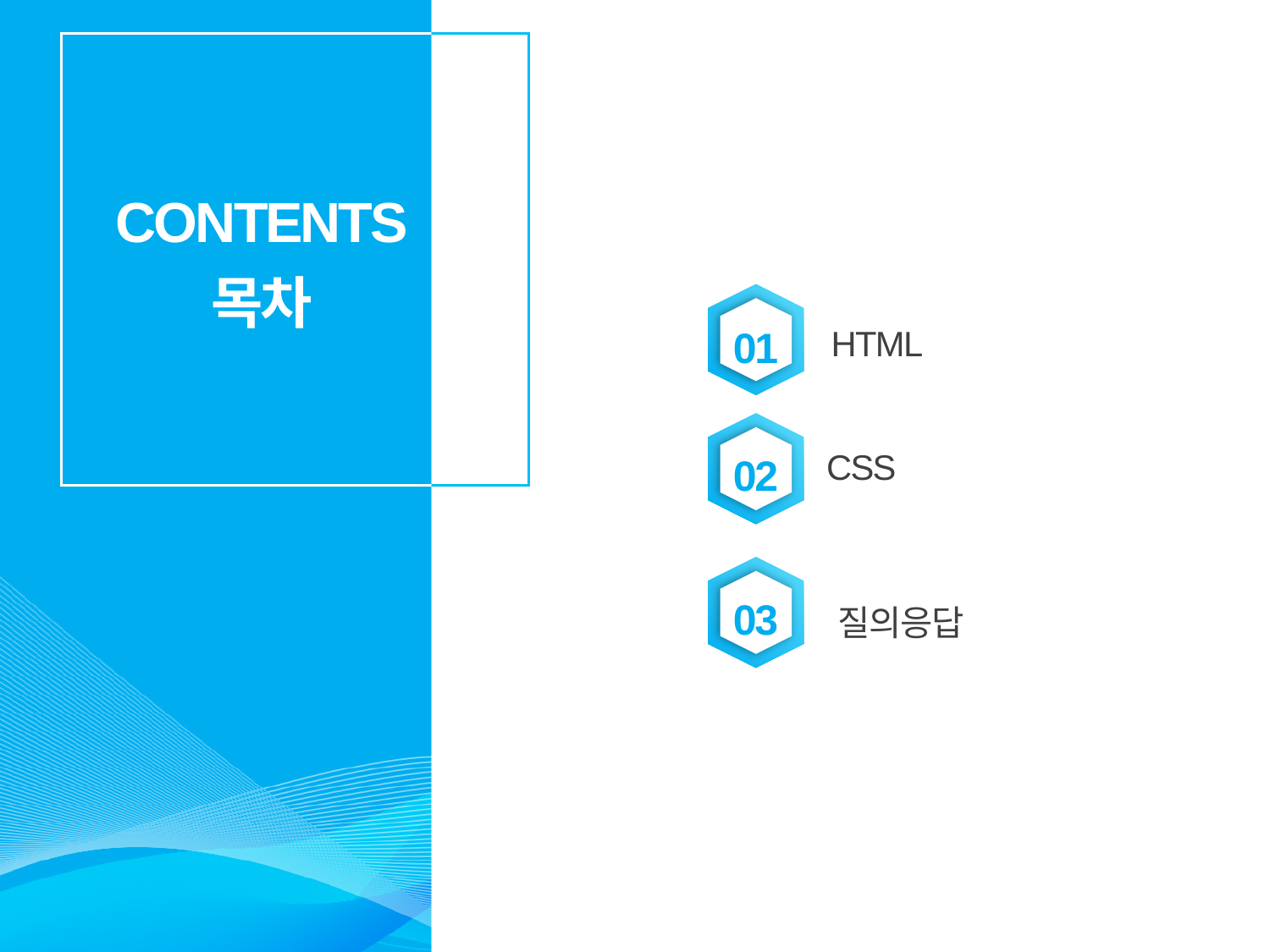

CONTENTS
목차

01
HTML

02
CSS

03
질의응답